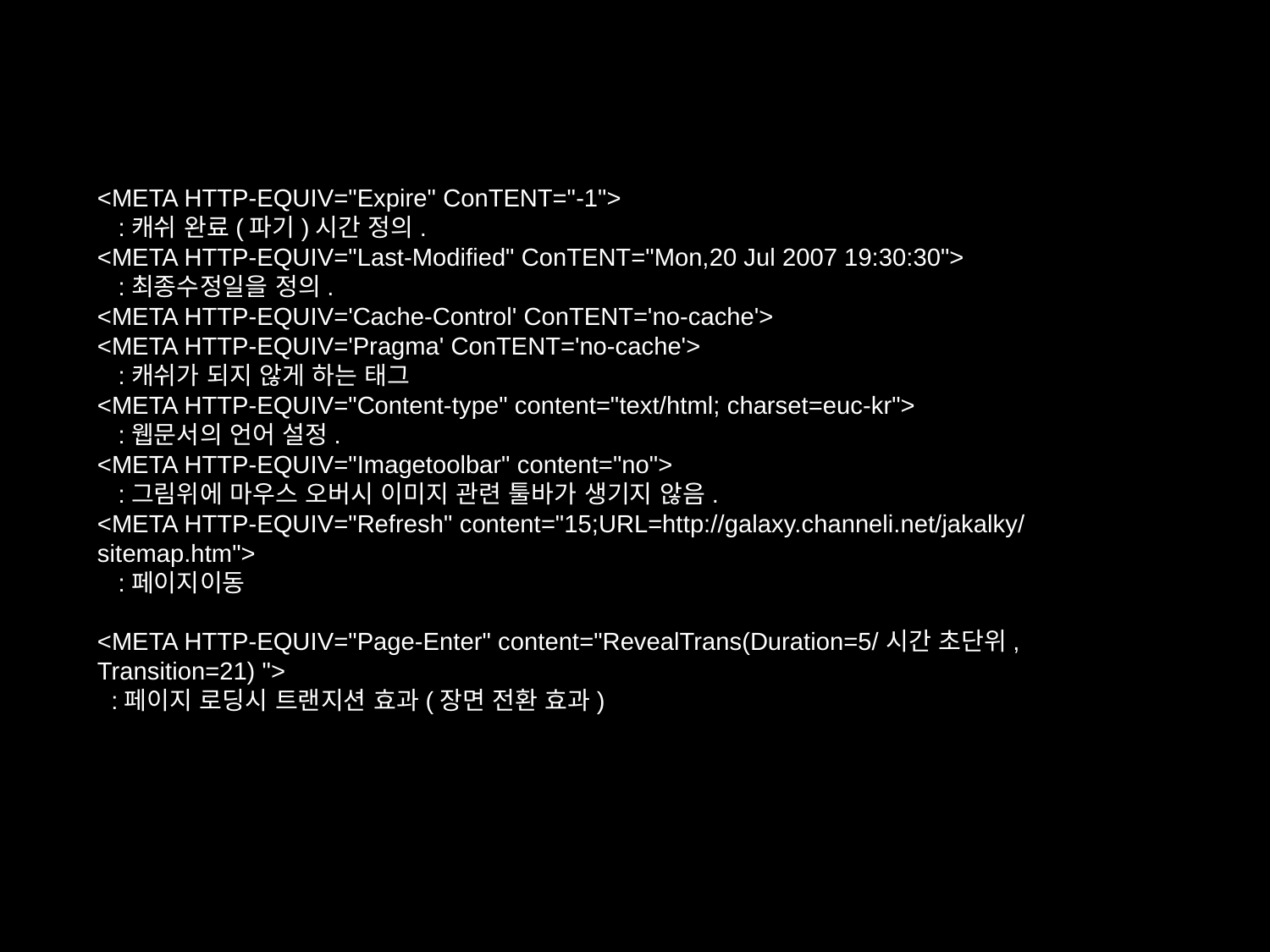

<META HTTP-EQUIV="Expire" ConTENT="-1">
   :캐쉬 완료(파기)시간 정의.
<META HTTP-EQUIV="Last-Modified" ConTENT="Mon,20 Jul 2007 19:30:30">
   :최종수정일을 정의.
<META HTTP-EQUIV='Cache-Control' ConTENT='no-cache'>
<META HTTP-EQUIV='Pragma' ConTENT='no-cache'>
   :캐쉬가 되지 않게 하는 태그
<META HTTP-EQUIV="Content-type" content="text/html; charset=euc-kr">
   :웹문서의 언어 설정.
<META HTTP-EQUIV="Imagetoolbar" content="no">
   :그림위에 마우스 오버시 이미지 관련 툴바가 생기지 않음.
<META HTTP-EQUIV="Refresh" content="15;URL=http://galaxy.channeli.net/jakalky/sitemap.htm">
   :페이지이동
<META HTTP-EQUIV="Page-Enter" content="RevealTrans(Duration=5/시간 초단위, Transition=21) ">
  :페이지 로딩시 트랜지션 효과(장면 전환 효과)